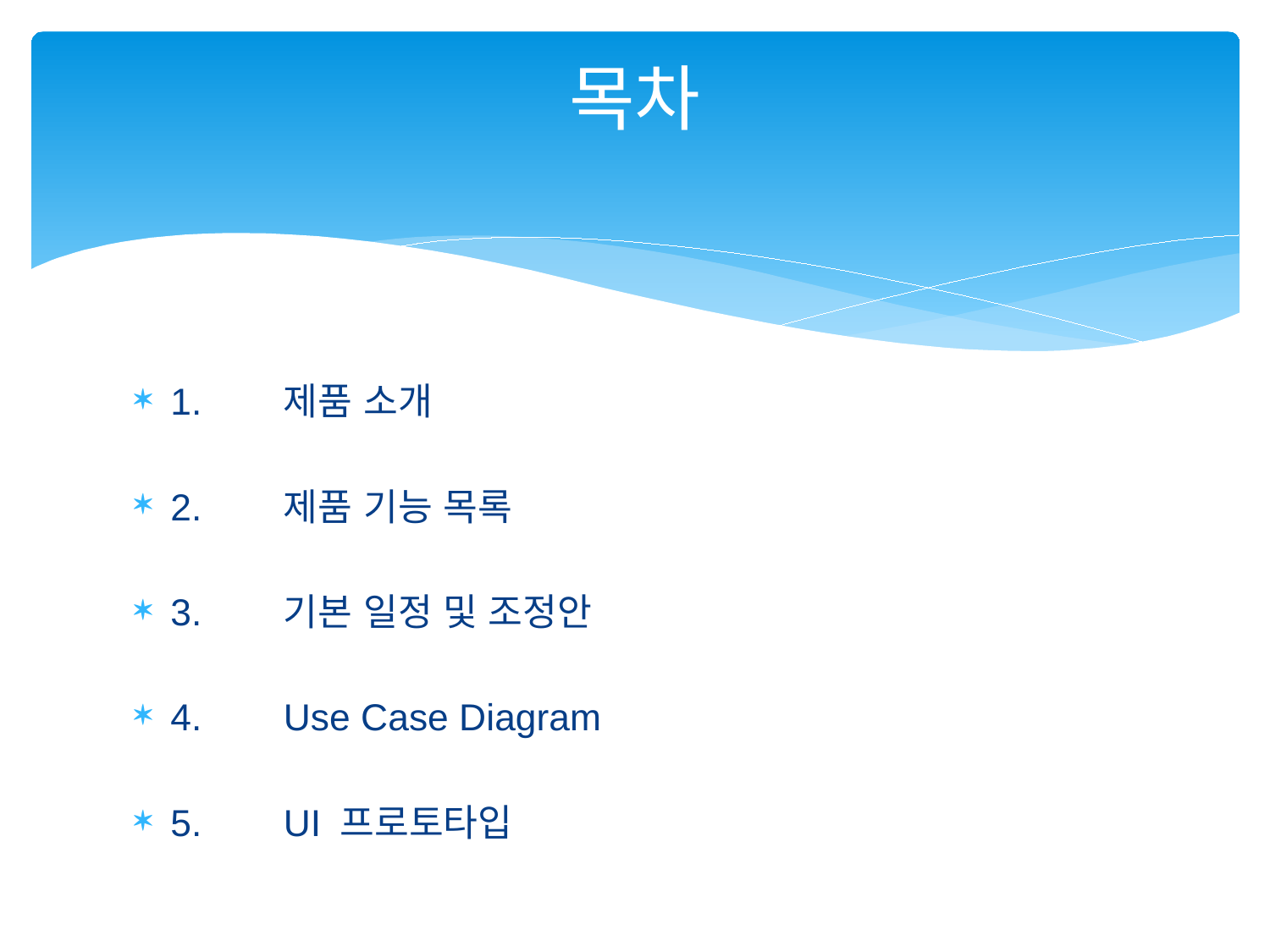

# 목차
1.	제품 소개

2.	제품 기능 목록

3.	기본 일정 및 조정안

4.	Use Case Diagram

5.	UI 프로토타입